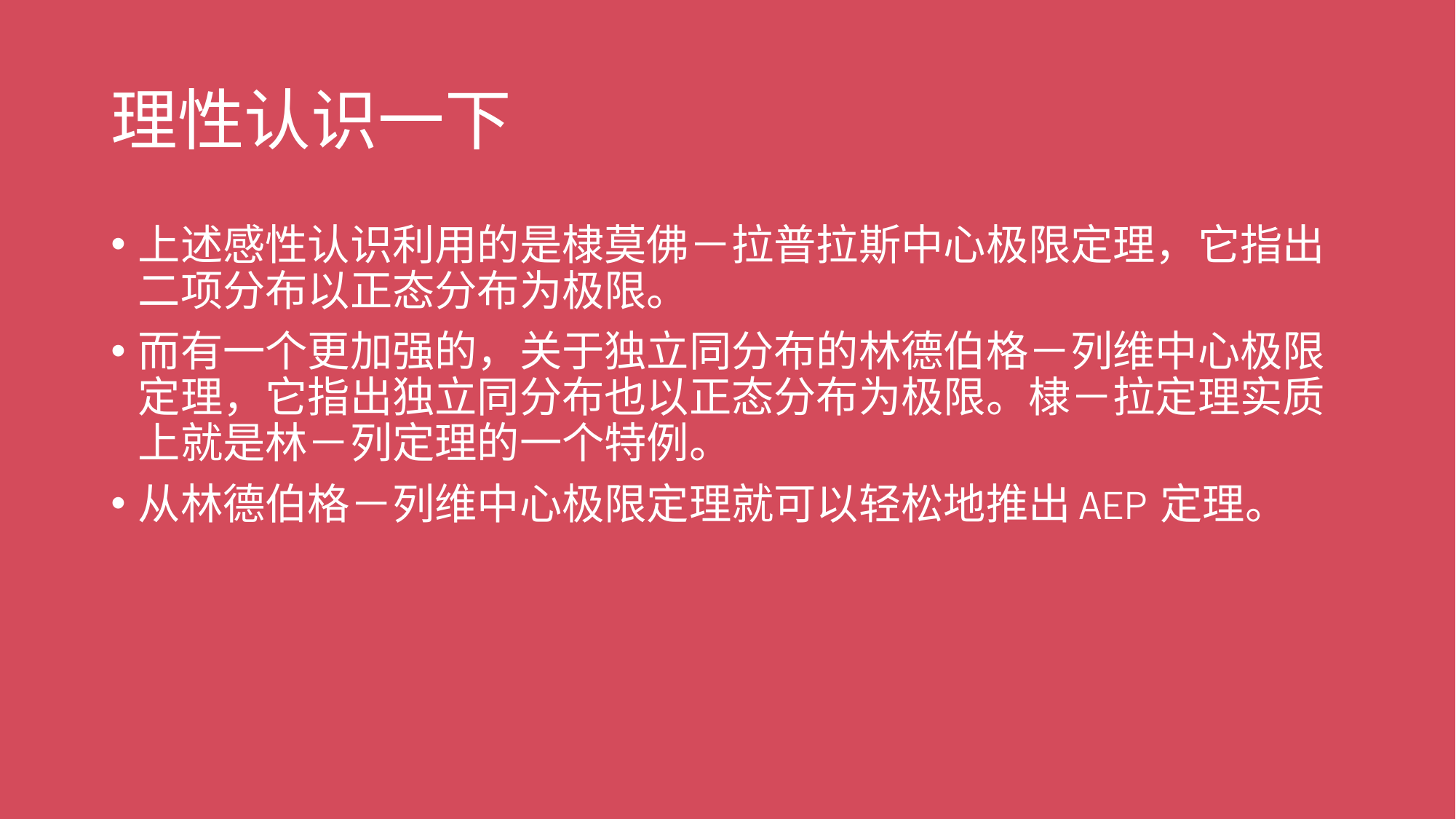

# 理性认识一下
上述感性认识利用的是棣莫佛－拉普拉斯中心极限定理，它指出二项分布以正态分布为极限。
而有一个更加强的，关于独立同分布的林德伯格－列维中心极限定理，它指出独立同分布也以正态分布为极限。棣－拉定理实质上就是林－列定理的一个特例。
从林德伯格－列维中心极限定理就可以轻松地推出AEP定理。